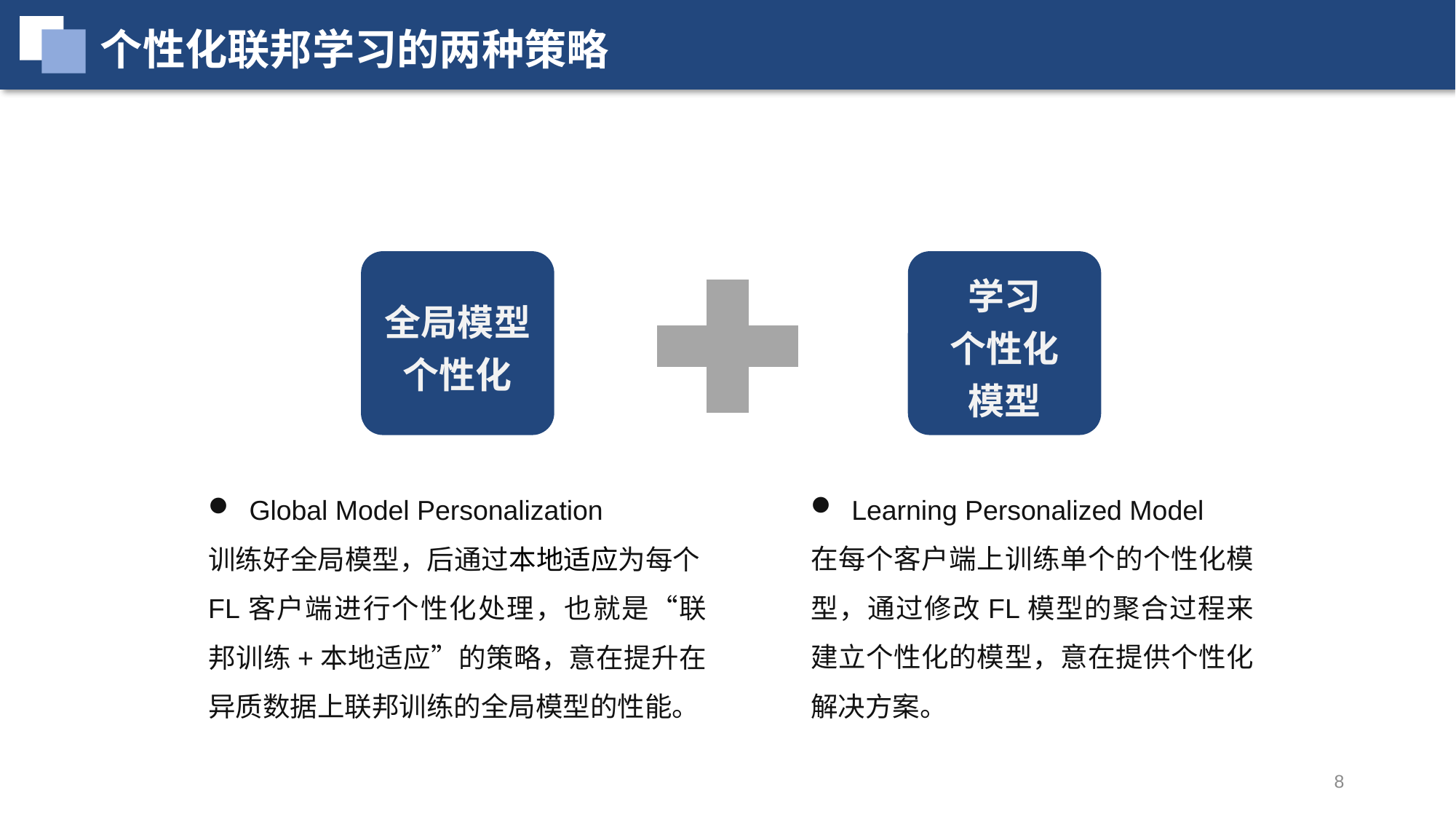

个性化联邦学习的两种策略

全局模型个性化
学习
个性化
模型

Learning Personalized Model
在每个客户端上训练单个的个性化模型，通过修改FL模型的聚合过程来建立个性化的模型，意在提供个性化解决方案。

Global Model Personalization
训练好全局模型，后通过本地适应为每个FL客户端进行个性化处理，也就是“联邦训练+本地适应”的策略，意在提升在异质数据上联邦训练的全局模型的性能。

8